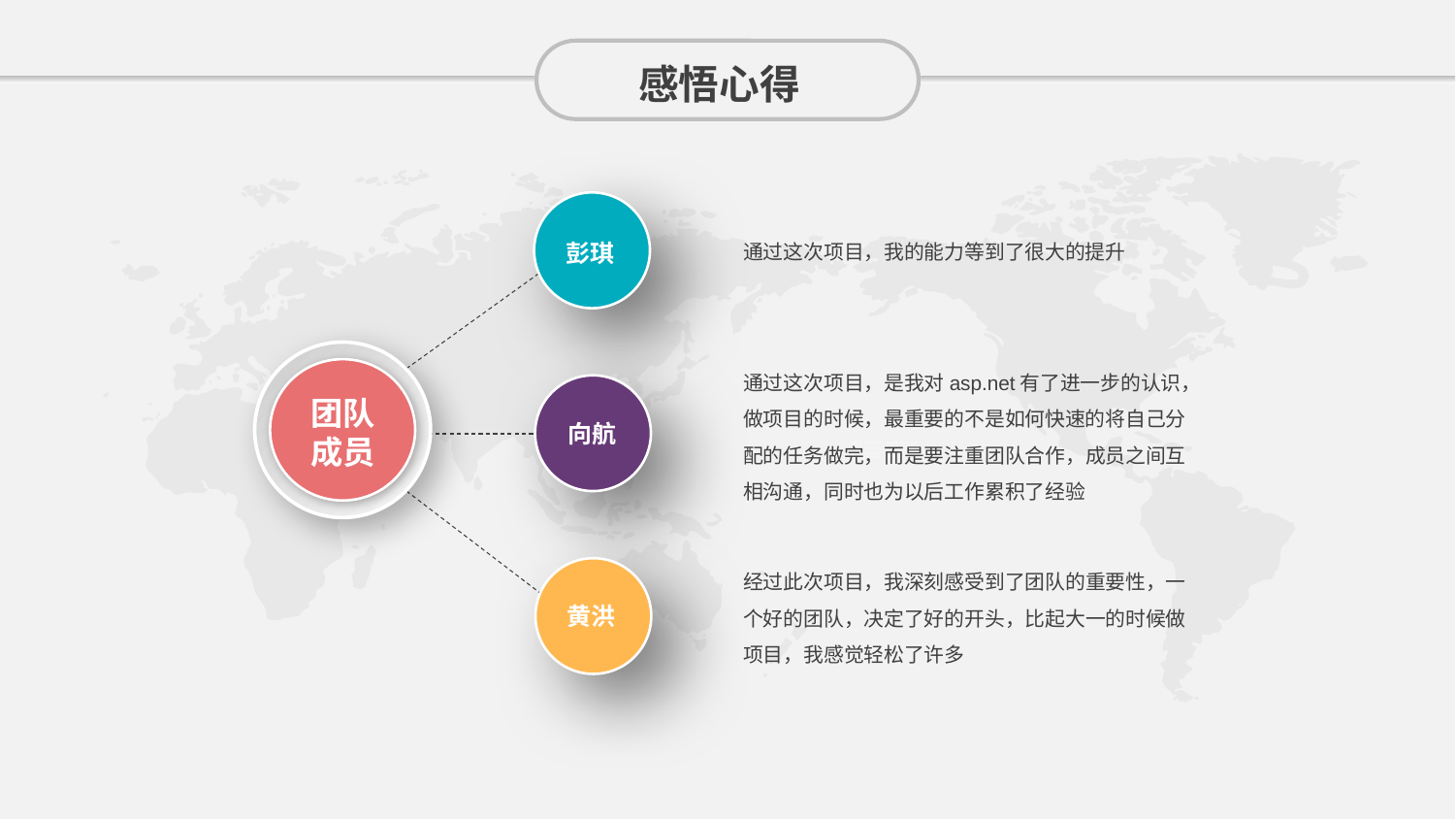

感悟心得
通过这次项目，我的能力等到了很大的提升

彭琪

团队成员
通过这次项目，是我对asp.net有了进一步的认识，做项目的时候，最重要的不是如何快速的将自己分配的任务做完，而是要注重团队合作，成员之间互相沟通，同时也为以后工作累积了经验

向航
经过此次项目，我深刻感受到了团队的重要性，一个好的团队，决定了好的开头，比起大一的时候做项目，我感觉轻松了许多

黄洪